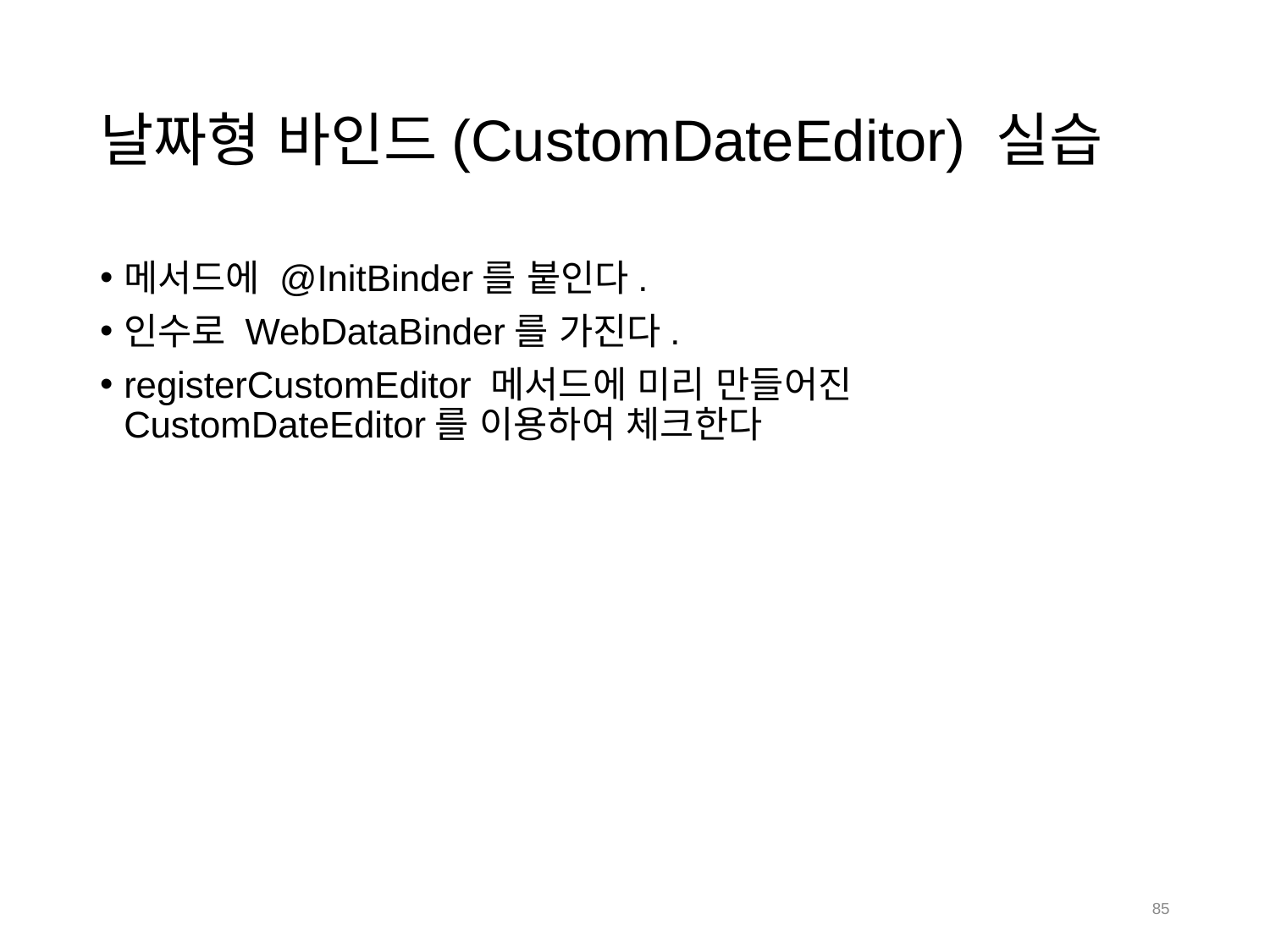

# 날짜형 바인드(CustomDateEditor) 실습
메서드에 @InitBinder를 붙인다.
인수로 WebDataBinder를 가진다.
registerCustomEditor 메서드에 미리 만들어진 CustomDateEditor를 이용하여 체크한다
85